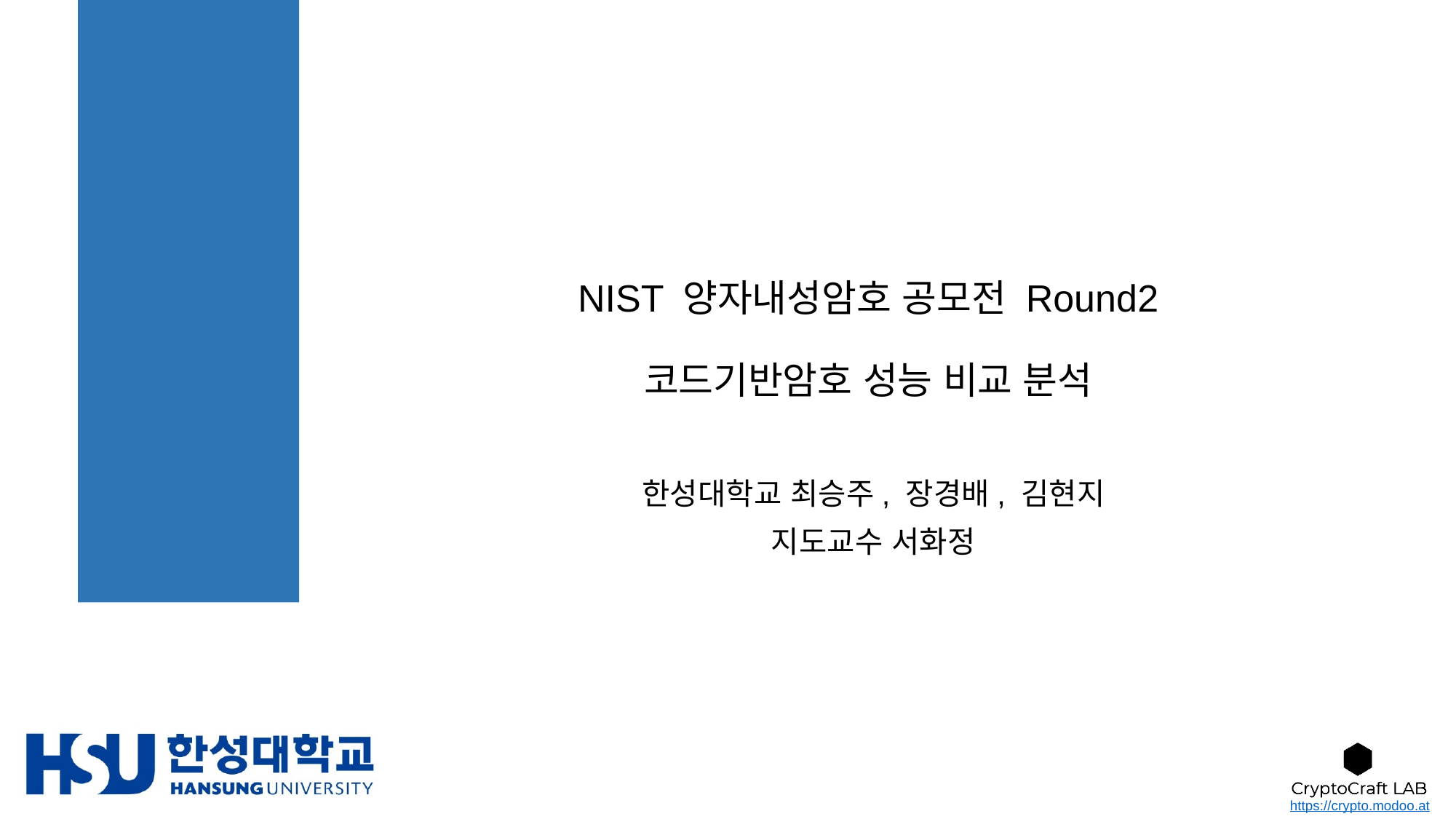

# NIST 양자내성암호 공모전 Round2 코드기반암호 성능 비교 분석
한성대학교 최승주, 장경배, 김현지
지도교수 서화정